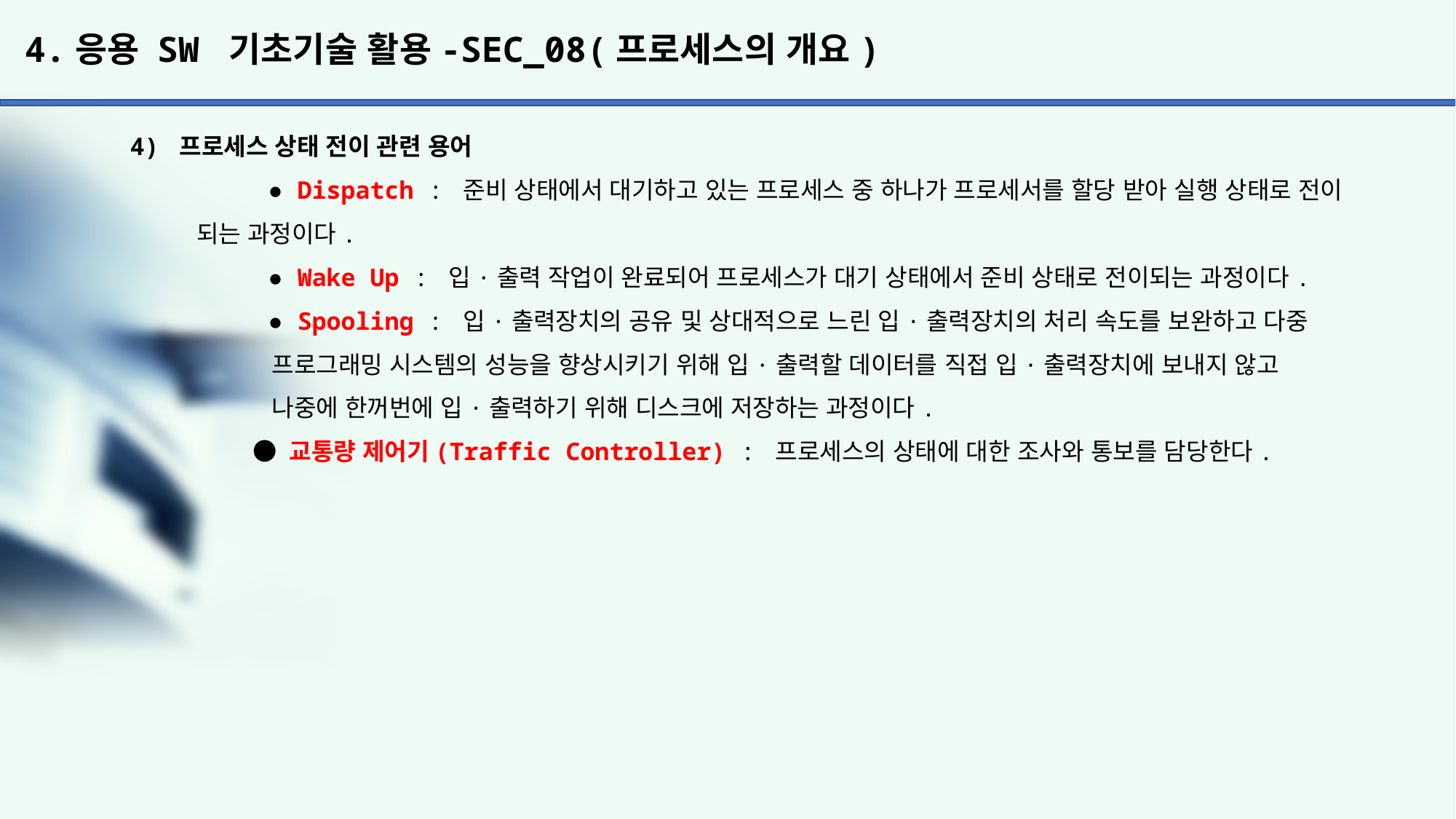

# 4.응용 SW 기초기술 활용-SEC_08(프로세스의 개요)
4) 프로세스 상태 전이 관련 용어
	  ● Dispatch : 준비 상태에서 대기하고 있는 프로세스 중 하나가 프로세서를 할당 받아 실행 상태로 전이
         되는 과정이다.
	  ● Wake Up : 입·출력 작업이 완료되어 프로세스가 대기 상태에서 준비 상태로 전이되는 과정이다.
	  ● Spooling : 입·출력장치의 공유 및 상대적으로 느린 입·출력장치의 처리 속도를 보완하고 다중
	    프로그래밍 시스템의 성능을 향상시키기 위해 입·출력할 데이터를 직접 입·출력장치에 보내지 않고
	    나중에 한꺼번에 입·출력하기 위해 디스크에 저장하는 과정이다.
	  ● 교통량 제어기(Traffic Controller) : 프로세스의 상태에 대한 조사와 통보를 담당한다.